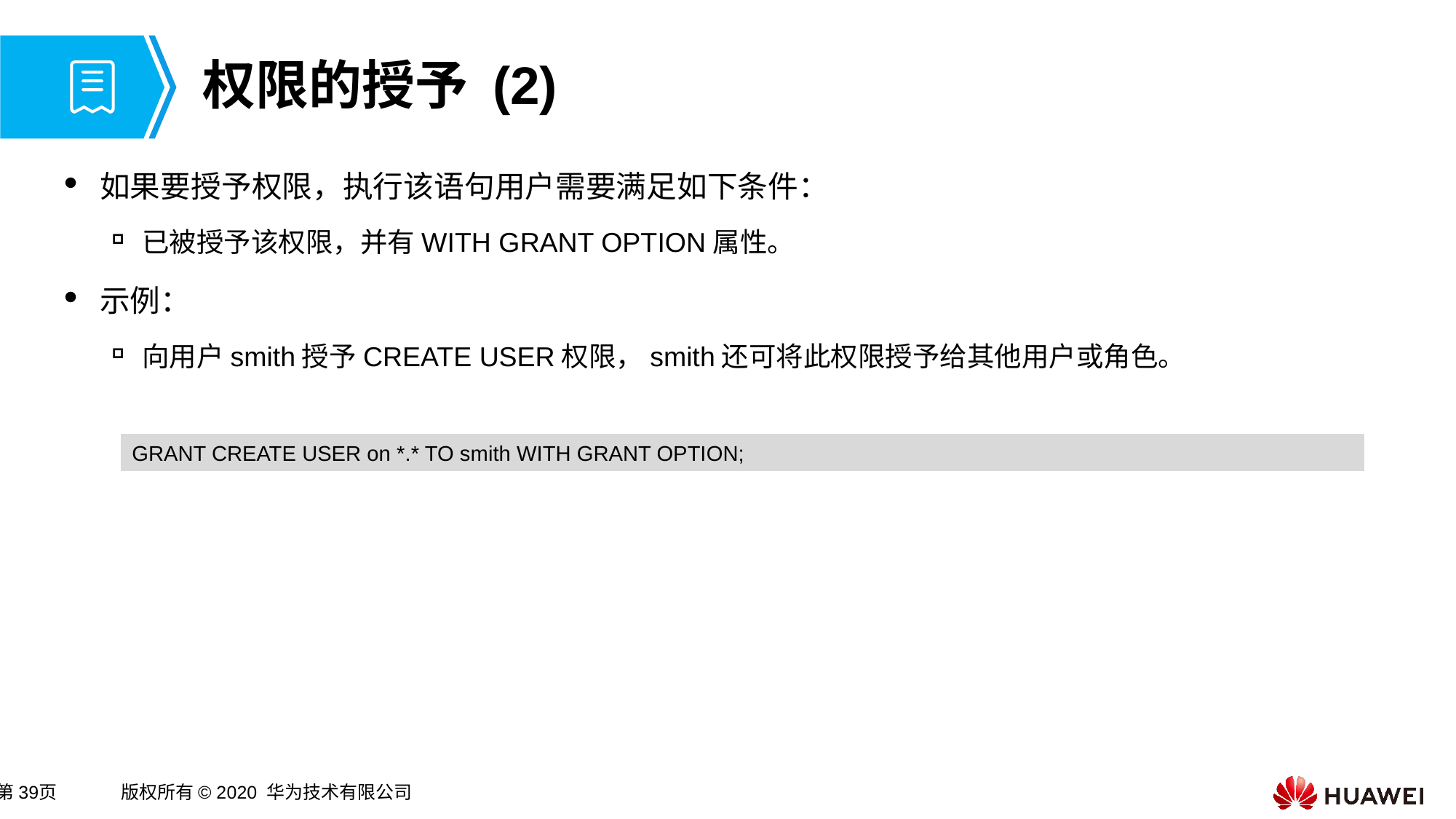

# 权限的授予 (2)
如果要授予权限，执行该语句用户需要满足如下条件：
已被授予该权限，并有WITH GRANT OPTION属性。
示例：
向用户smith授予CREATE USER权限，smith还可将此权限授予给其他用户或角色。

GRANT CREATE USER on *.* TO smith WITH GRANT OPTION;